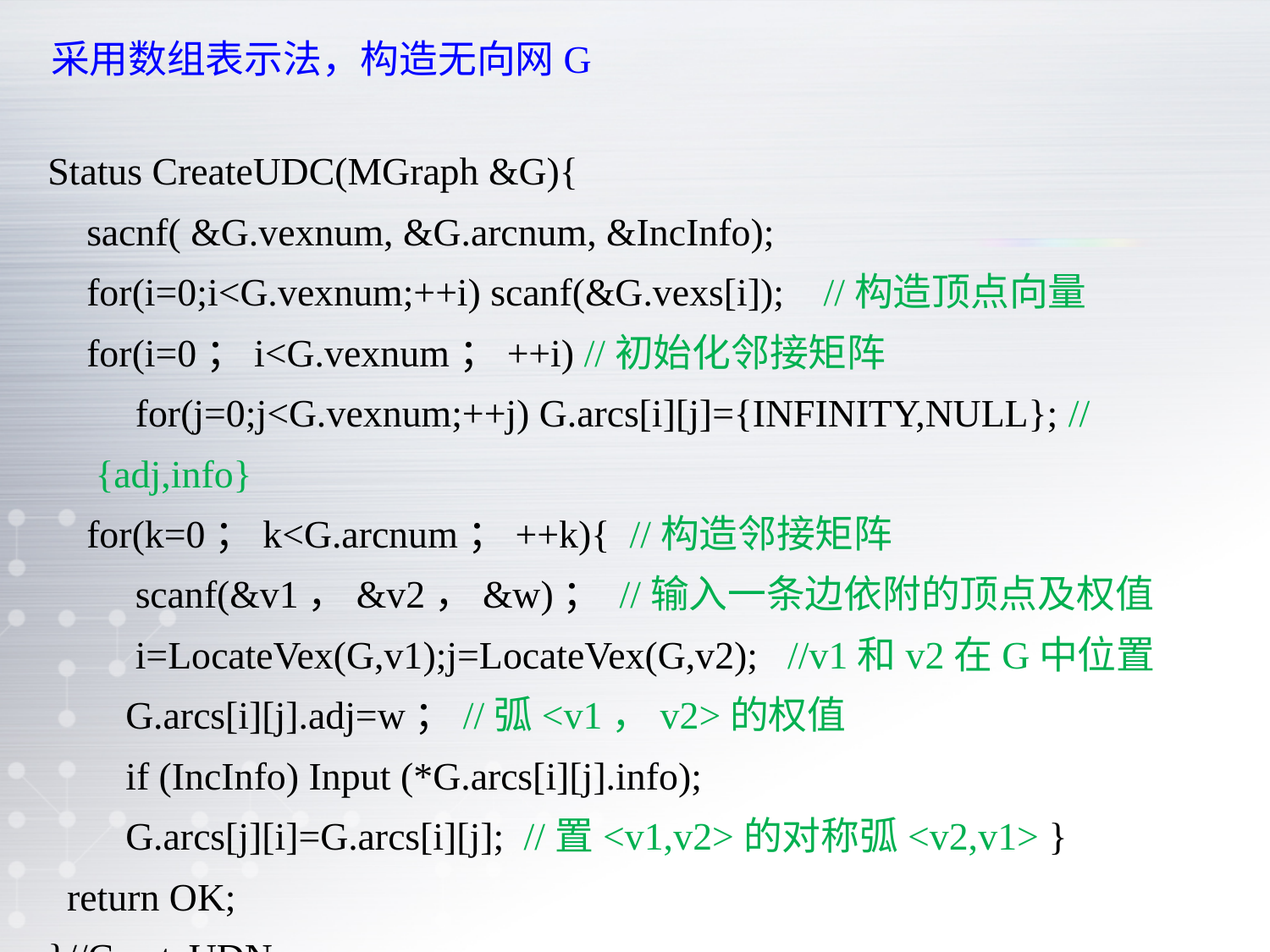

# 采用数组表示法，构造无向网G
Status CreateUDC(MGraph &G){
    sacnf( &G.vexnum, &G.arcnum, &IncInfo);
    for(i=0;i<G.vexnum;++i) scanf(&G.vexs[i]);    //构造顶点向量
    for(i=0；i<G.vexnum；++i) //初始化邻接矩阵
         for(j=0;j<G.vexnum;++j) G.arcs[i][j]={INFINITY,NULL}; // {adj,info}
    for(k=0；k<G.arcnum；++k){  //构造邻接矩阵
         scanf(&v1，&v2，&w)； //输入一条边依附的顶点及权值
         i=LocateVex(G,v1);j=LocateVex(G,v2);   //v1和v2在G中位置
        G.arcs[i][j].adj=w；//弧<v1，v2>的权值
        if (IncInfo) Input (*G.arcs[i][j].info);
        G.arcs[j][i]=G.arcs[i][j];  //置<v1,v2>的对称弧<v2,v1> }
  return OK;
}//CreateUDN